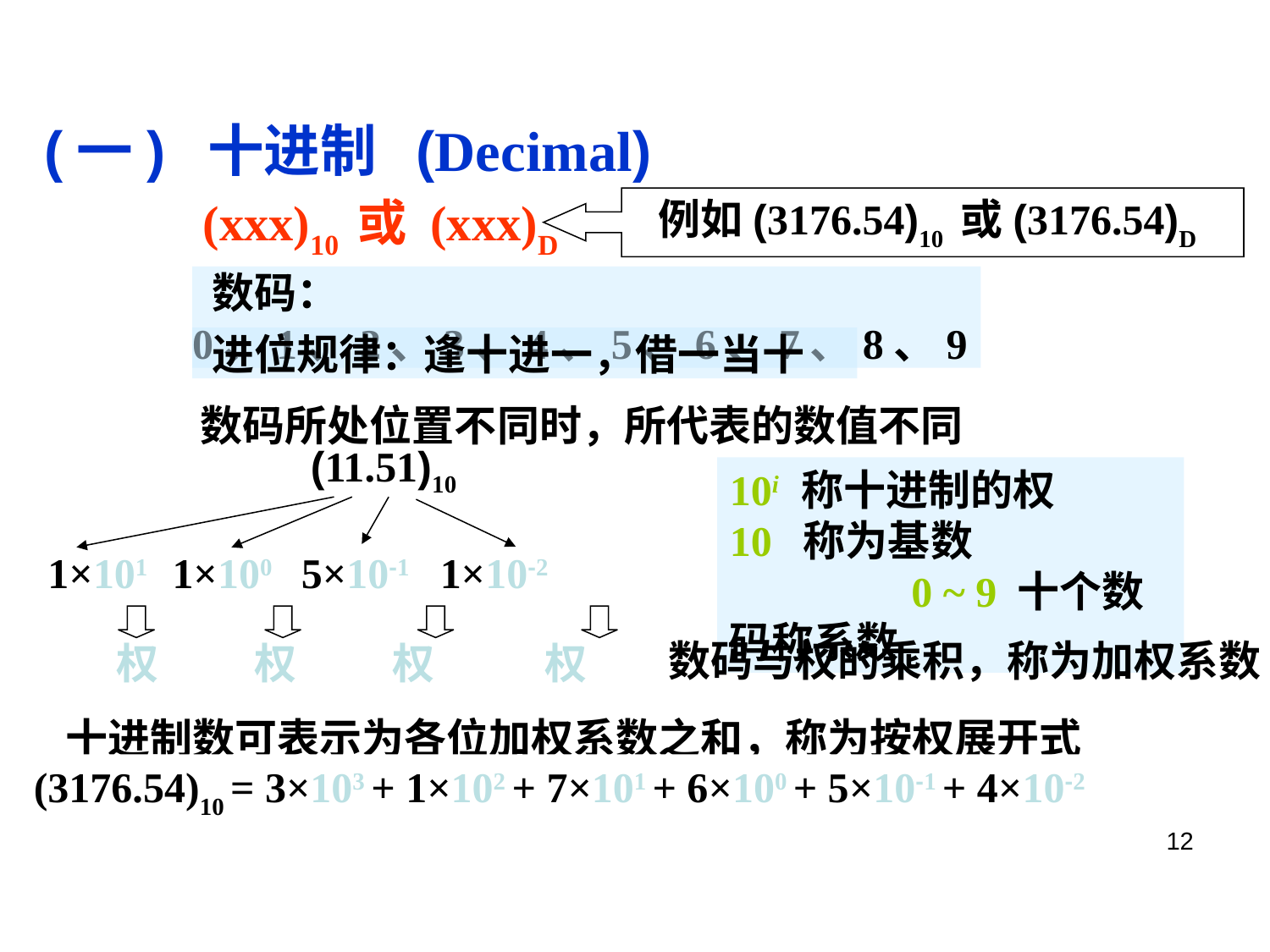

(一)  十进制  (Decimal)
(xxx)10 或 (xxx)D
例如(3176.54)10 或(3176.54)D
 数码：0、1、2、3、4、5、6、7、8、9
 进位规律：逢十进一，借一当十
数码所处位置不同时，所代表的数值不同
(11.51)10

1×101    1×100    5×10-1     1×10-2

权          权          权            权
10i  称十进制的权         10  称为基数                                       0 ~ 9 十个数码称系数
数码与权的乘积，称为加权系数
十进制数可表示为各位加权系数之和，称为按权展开式
(3176.54)10 = 3×103 + 1×102 + 7×101 + 6×100 + 5×10-1 + 4×10-2
12